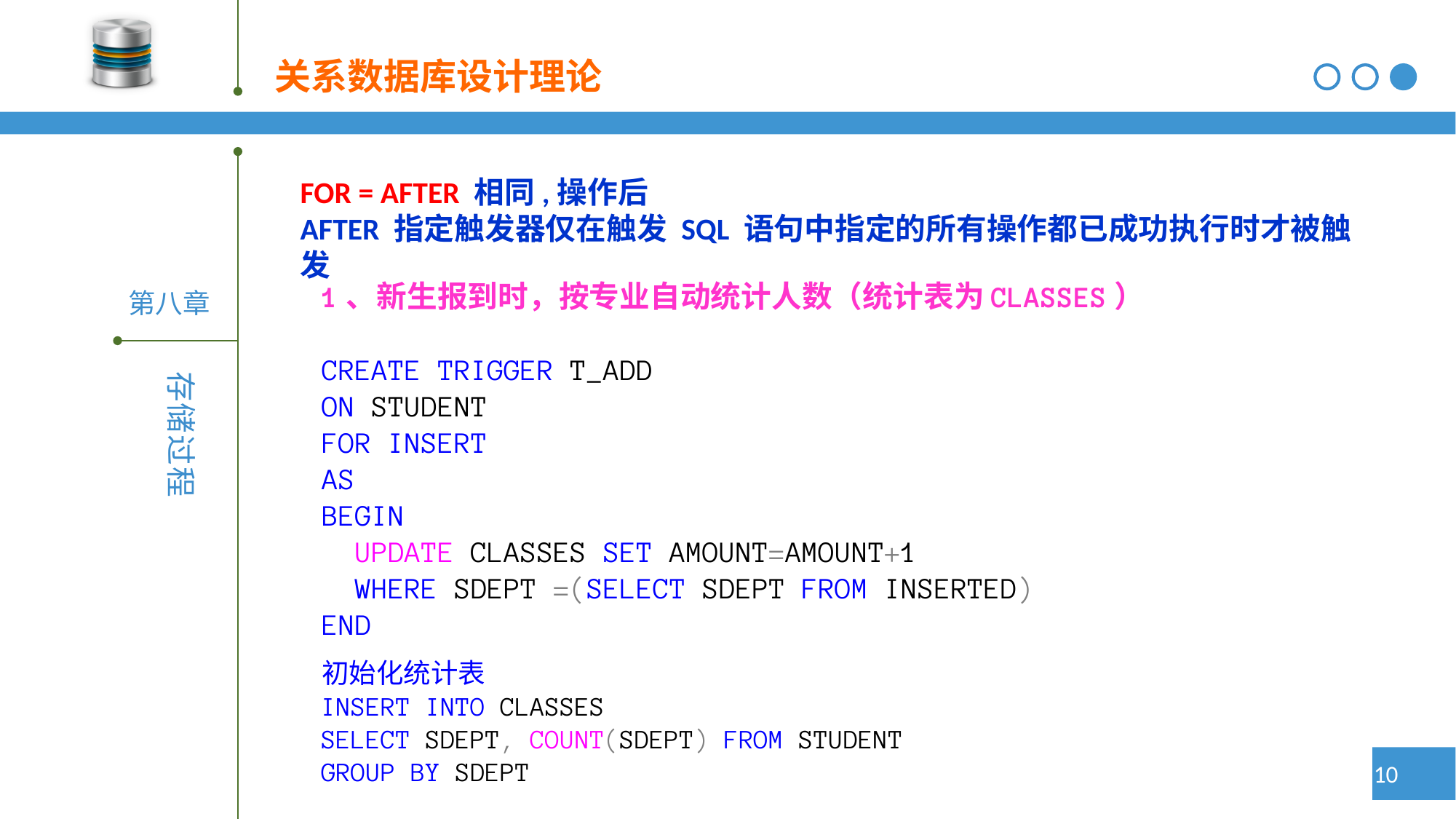

FOR = AFTER 相同,操作后
AFTER 指定触发器仅在触发 SQL 语句中指定的所有操作都已成功执行时才被触发
1、新生报到时，按专业自动统计人数（统计表为CLASSES）

CREATE TRIGGER T_ADD
ON STUDENT
FOR INSERT
AS
BEGIN
  UPDATE CLASSES SET AMOUNT=AMOUNT+1
  WHERE SDEPT =(SELECT SDEPT FROM INSERTED)
END
初始化统计表
INSERT INTO CLASSES
SELECT SDEPT, COUNT(SDEPT) FROM STUDENT
GROUP BY SDEPT